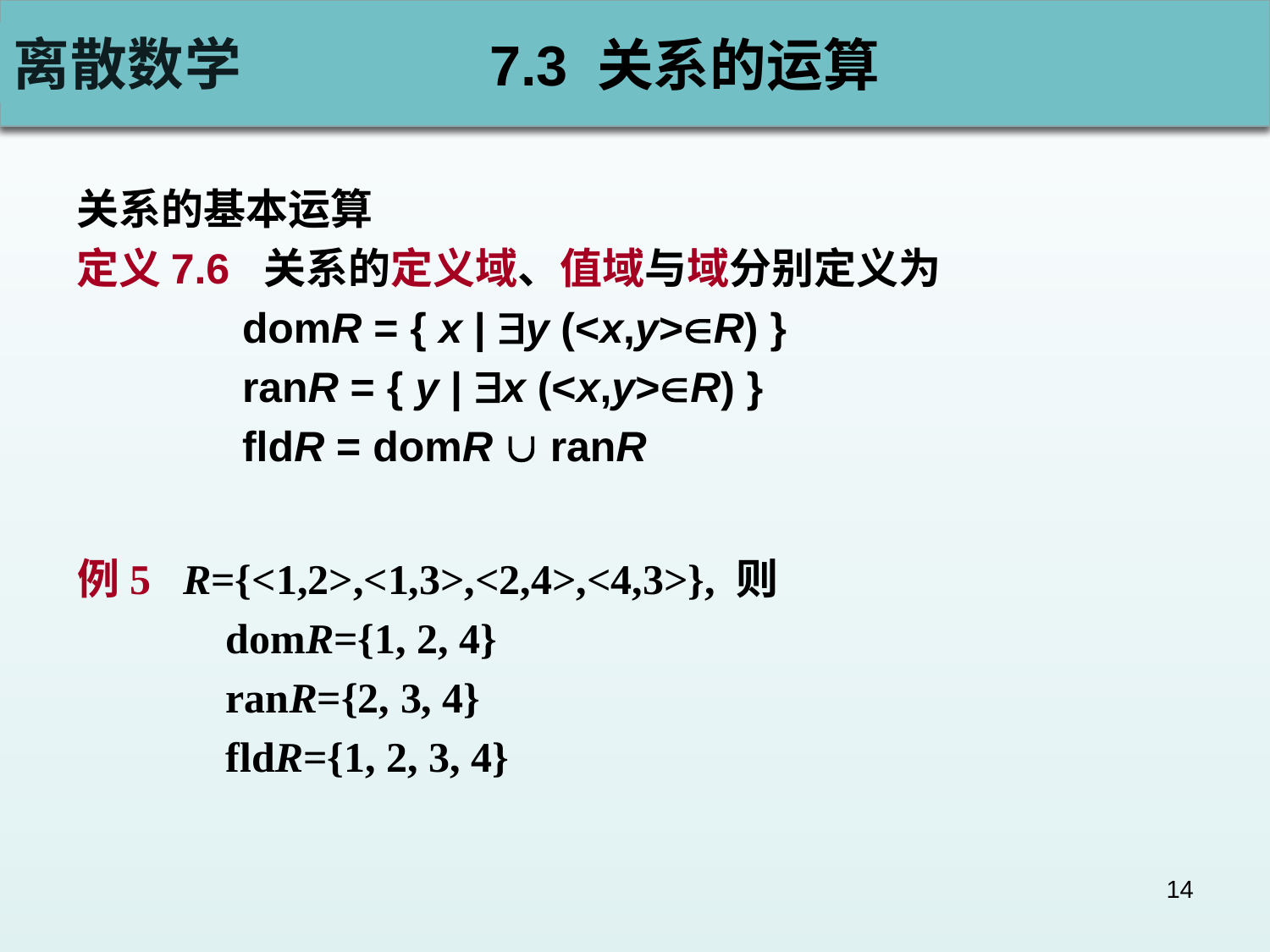

# 7.3 关系的运算
关系的基本运算
定义7.6  关系的定义域、值域与域分别定义为
              domR = { x | ∃y (<x,y>∈R) }
              ranR = { y | ∃x (<x,y>∈R) }
              fldR = domR ∪ ranR
例5   R={<1,2>,<1,3>,<2,4>,<4,3>}, 则
              domR={1, 2, 4}
              ranR={2, 3, 4}
              fldR={1, 2, 3, 4}
14